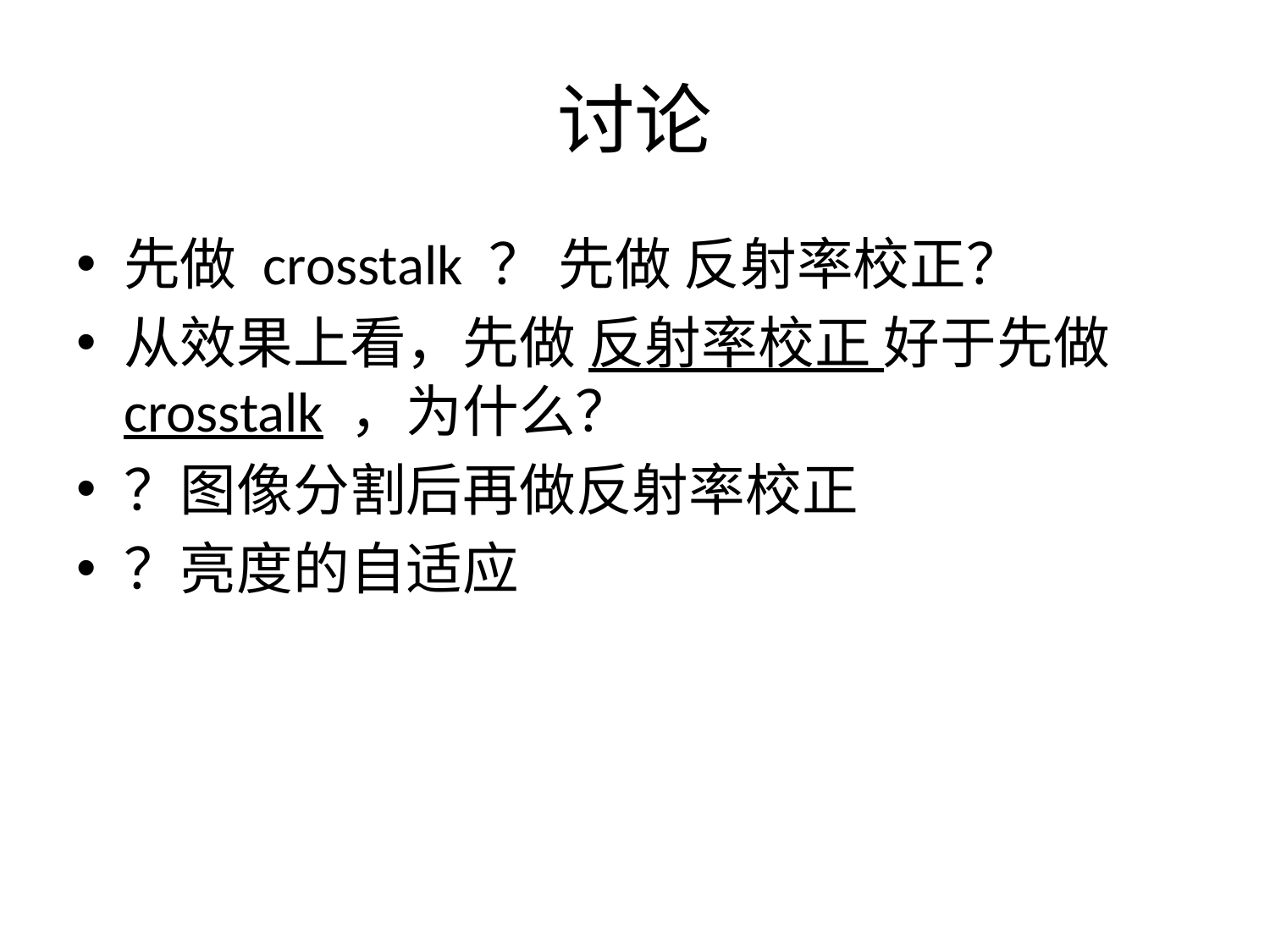

# 讨论
先做 crosstalk ？ 先做 反射率校正？
从效果上看，先做 反射率校正 好于先做 crosstalk ，为什么？
？图像分割后再做反射率校正
？亮度的自适应